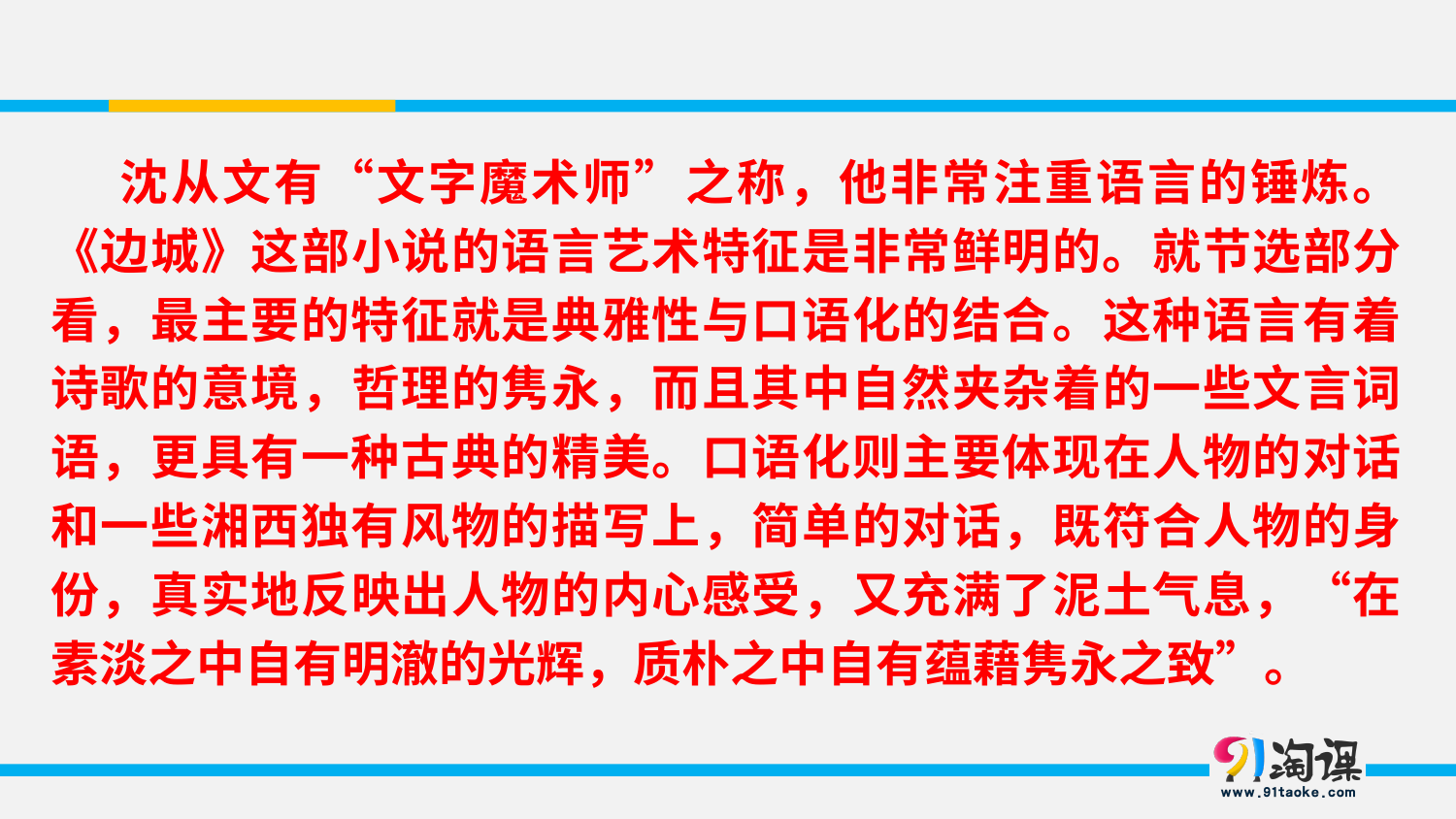

沈从文有“文字魔术师”之称，他非常注重语言的锤炼。《边城》这部小说的语言艺术特征是非常鲜明的。就节选部分看，最主要的特征就是典雅性与口语化的结合。这种语言有着诗歌的意境，哲理的隽永，而且其中自然夹杂着的一些文言词语，更具有一种古典的精美。口语化则主要体现在人物的对话和一些湘西独有风物的描写上，简单的对话，既符合人物的身份，真实地反映出人物的内心感受，又充满了泥土气息，“在素淡之中自有明澈的光辉，质朴之中自有蕴藉隽永之致”。